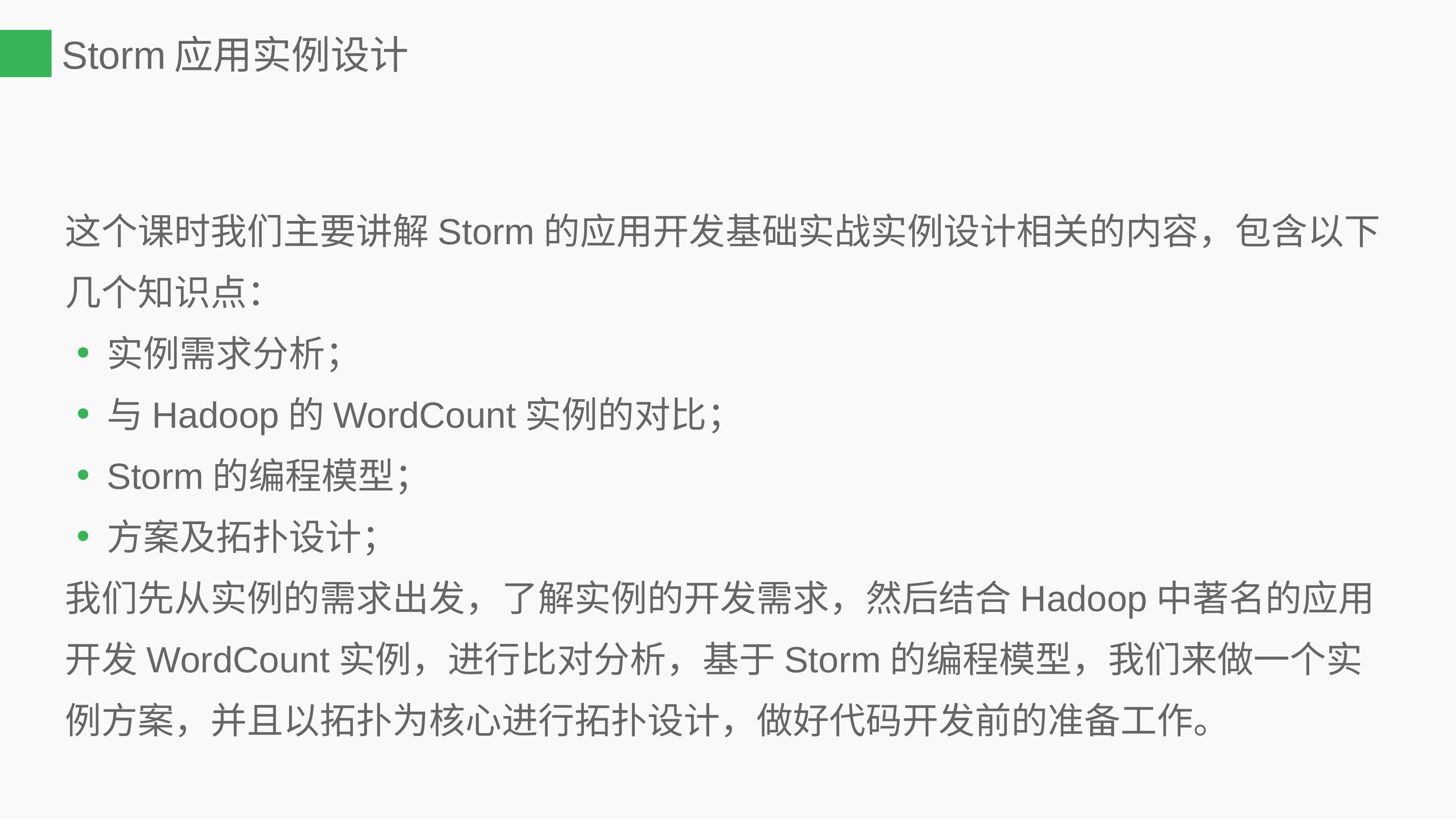

# Storm应用实例设计
这个课时我们主要讲解Storm的应用开发基础实战实例设计相关的内容，包含以下几个知识点：
实例需求分析；
与Hadoop的WordCount实例的对比；
Storm的编程模型；
方案及拓扑设计；
我们先从实例的需求出发，了解实例的开发需求，然后结合Hadoop中著名的应用开发WordCount实例，进行比对分析，基于Storm的编程模型，我们来做一个实例方案，并且以拓扑为核心进行拓扑设计，做好代码开发前的准备工作。